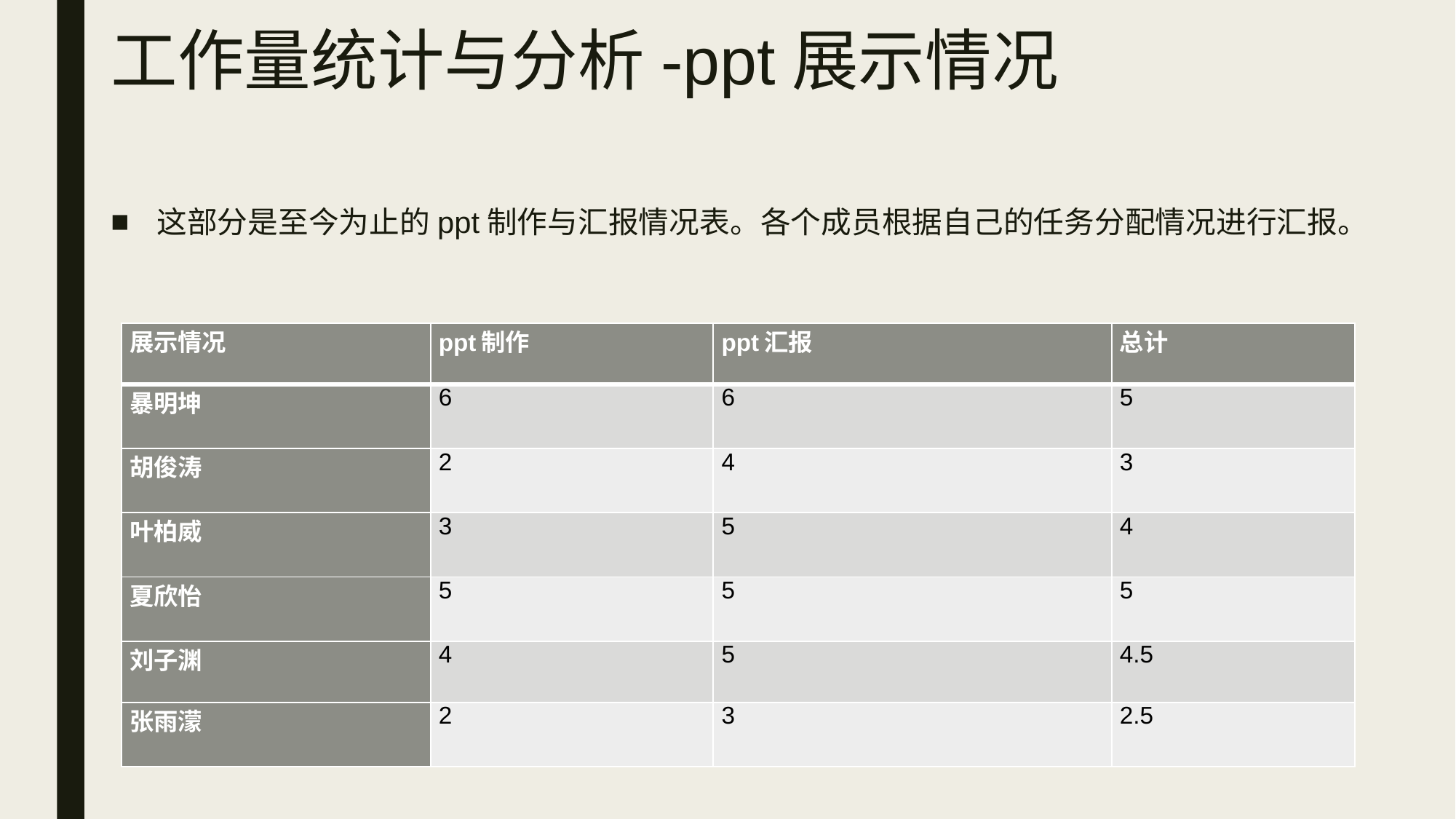

# 工作量统计与分析-ppt展示情况
这部分是至今为止的ppt制作与汇报情况表。各个成员根据自己的任务分配情况进行汇报。
| 展示情况 | ppt制作 | ppt汇报 | 总计 |
| --- | --- | --- | --- |
| 暴明坤 | 6 | 6 | 5 |
| 胡俊涛 | 2 | 4 | 3 |
| 叶柏威 | 3 | 5 | 4 |
| 夏欣怡 | 5 | 5 | 5 |
| 刘子渊 | 4 | 5 | 4.5 |
| 张雨濛 | 2 | 3 | 2.5 |